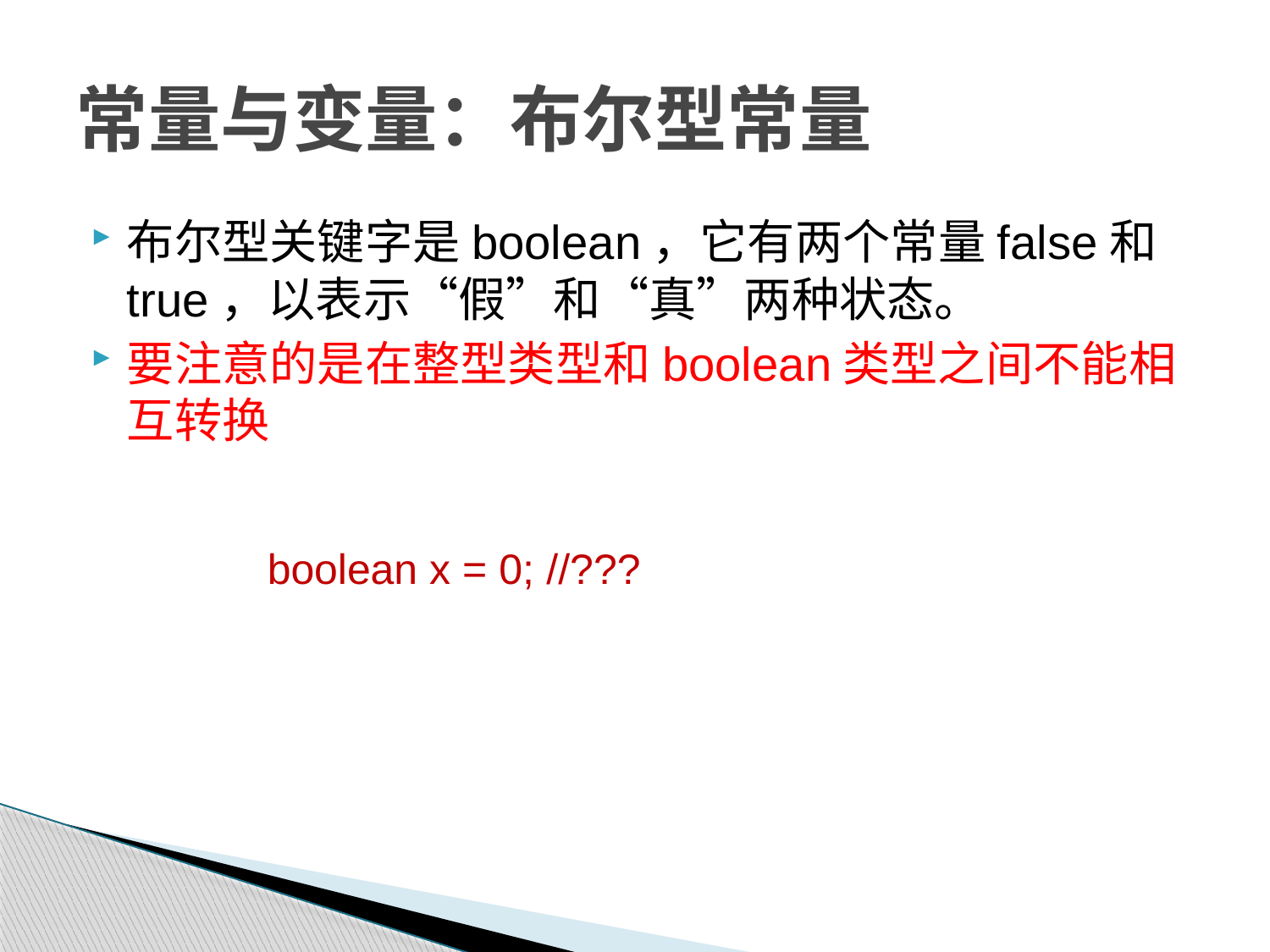

# 常量与变量：布尔型常量
布尔型关键字是boolean，它有两个常量false和true，以表示“假”和“真”两种状态。
要注意的是在整型类型和boolean类型之间不能相互转换
boolean x = 0; //???